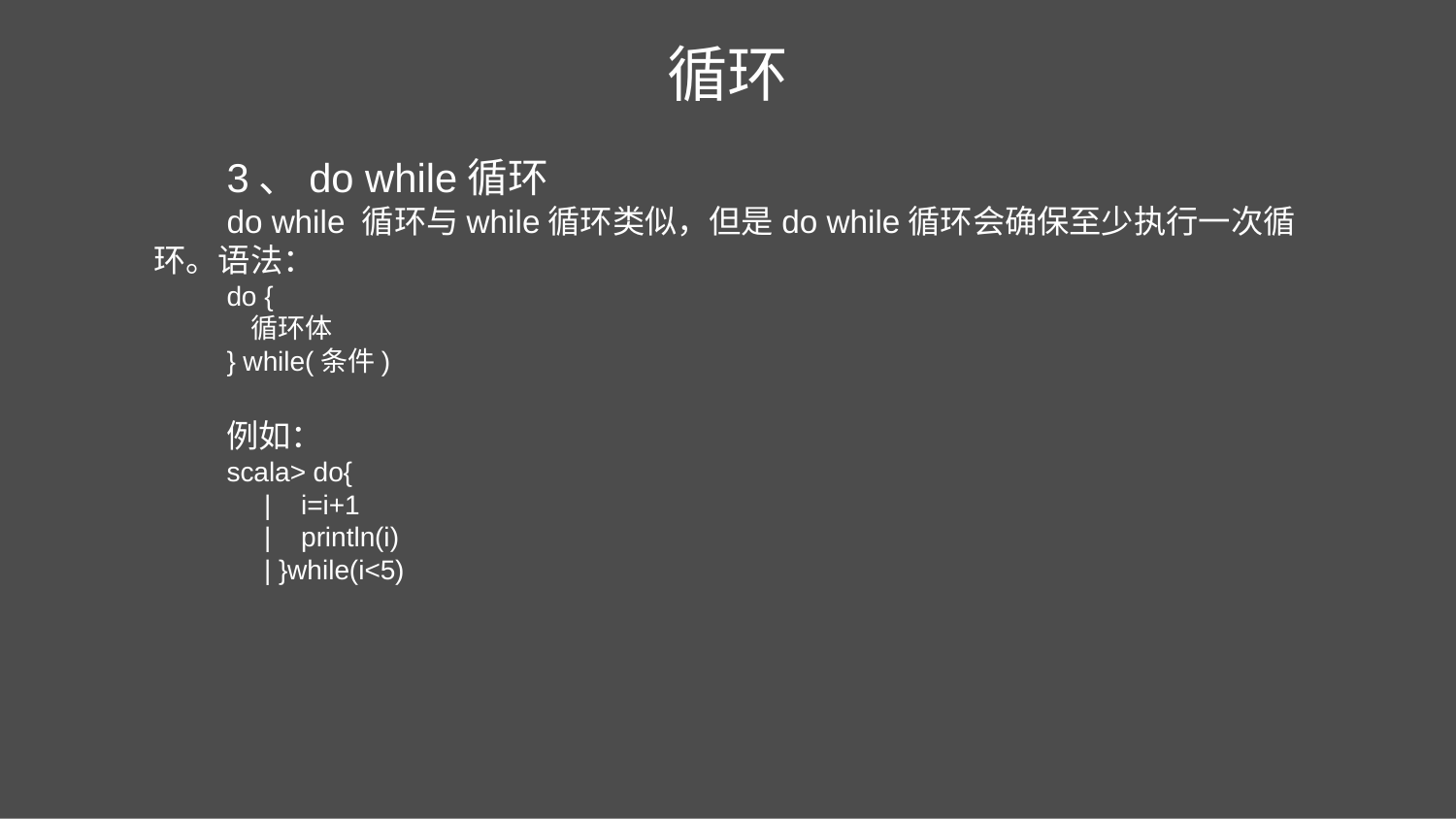

循环

3、do while循环
do while 循环与while循环类似，但是do while循环会确保至少执行一次循环。语法：
do {
   循环体
} while(条件)

例如：
scala> do{
     |    i=i+1
     |    println(i)
     | }while(i<5)